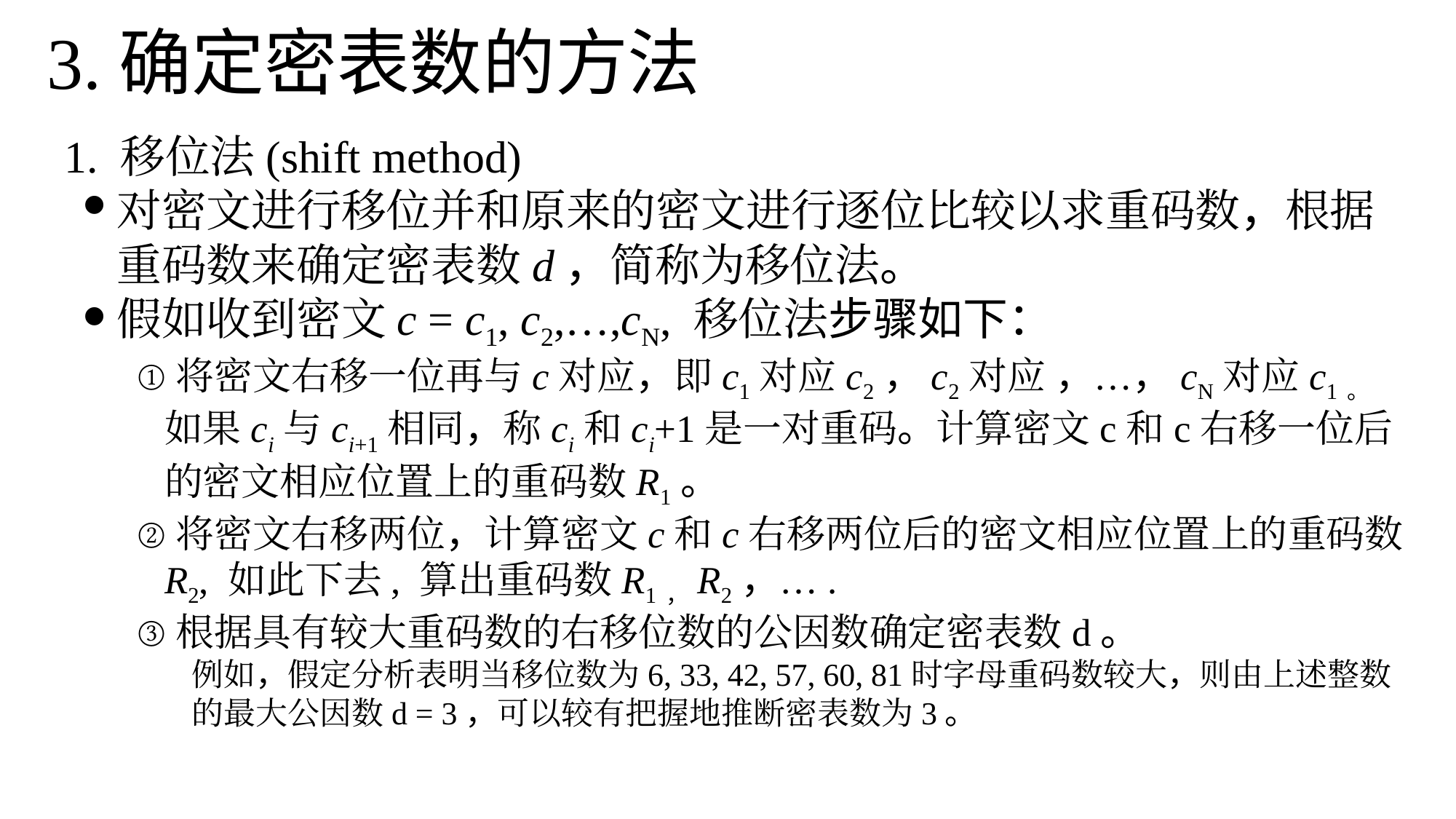

# 3.确定密表数的方法
    1. 移位法(shift method)
对密文进行移位并和原来的密文进行逐位比较以求重码数，根据重码数来确定密表数d，简称为移位法。
假如收到密文c = c1, c2,…,cN, 移位法步骤如下：
将密文右移一位再与c对应，即c1对应c2，c2对应 ，…，cN对应c1。 如果ci与ci+1相同，称ci和ci+1是一对重码。计算密文c和c右移一位后的密文相应位置上的重码数R1。
将密文右移两位，计算密文c和c右移两位后的密文相应位置上的重码数R2, 如此下去, 算出重码数R1，R2，….
根据具有较大重码数的右移位数的公因数确定密表数d。
例如，假定分析表明当移位数为6, 33, 42, 57, 60, 81时字母重码数较大，则由上述整数的最大公因数d = 3，可以较有把握地推断密表数为3。